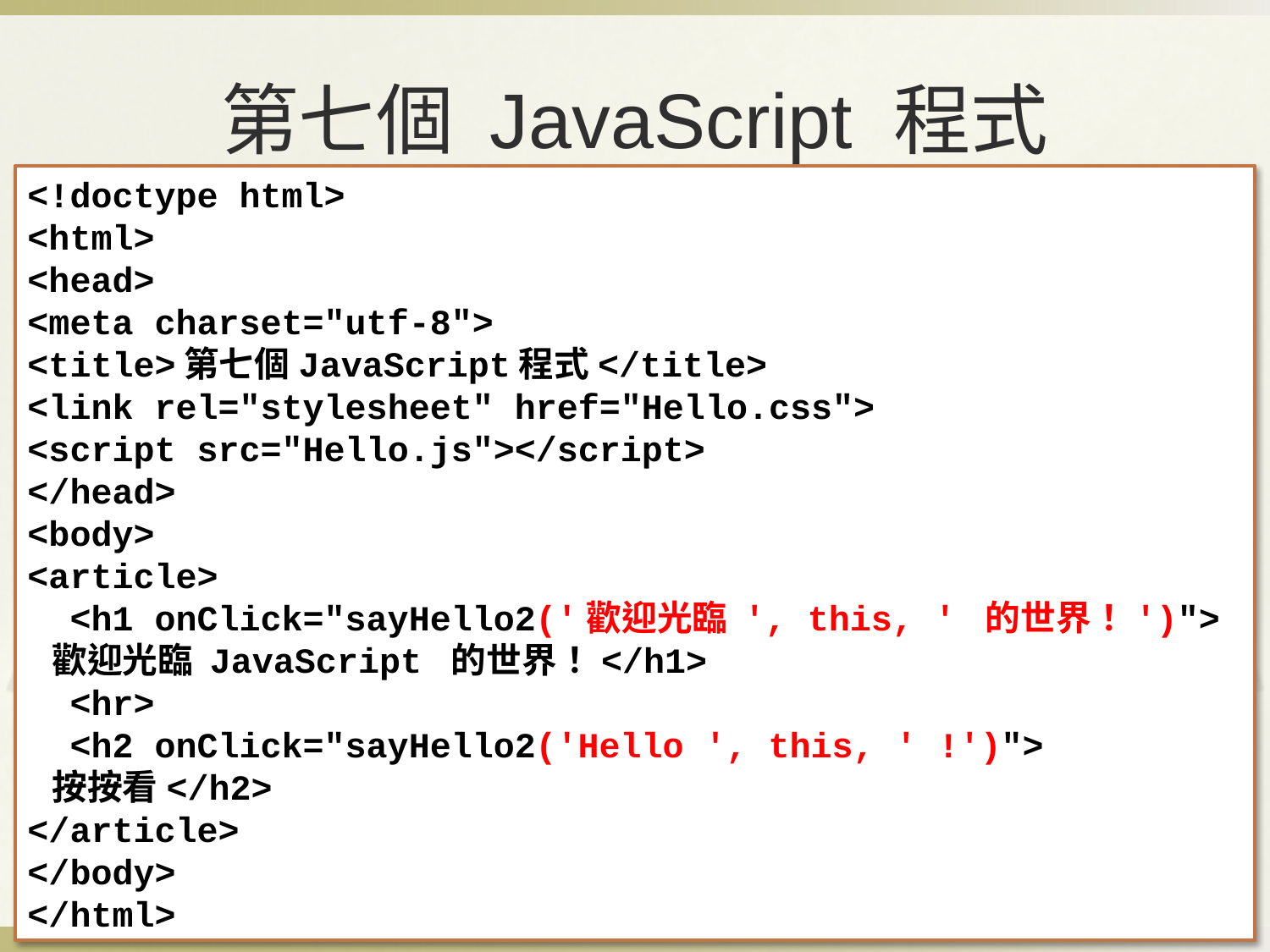

# 第七個 JavaScript 程式
<!doctype html>
<html>
<head>
<meta charset="utf-8">
<title>第七個JavaScript程式</title>
<link rel="stylesheet" href="Hello.css">
<script src="Hello.js"></script>
</head>
<body>
<article>
  <h1 onClick="sayHello2('歡迎光臨 ', this, ' 的世界！')">
  歡迎光臨 JavaScript 的世界！</h1>
  <hr>
  <h2 onClick="sayHello2('Hello ', this, ' !')">
  按按看</h2>
</article>
</body>
</html>